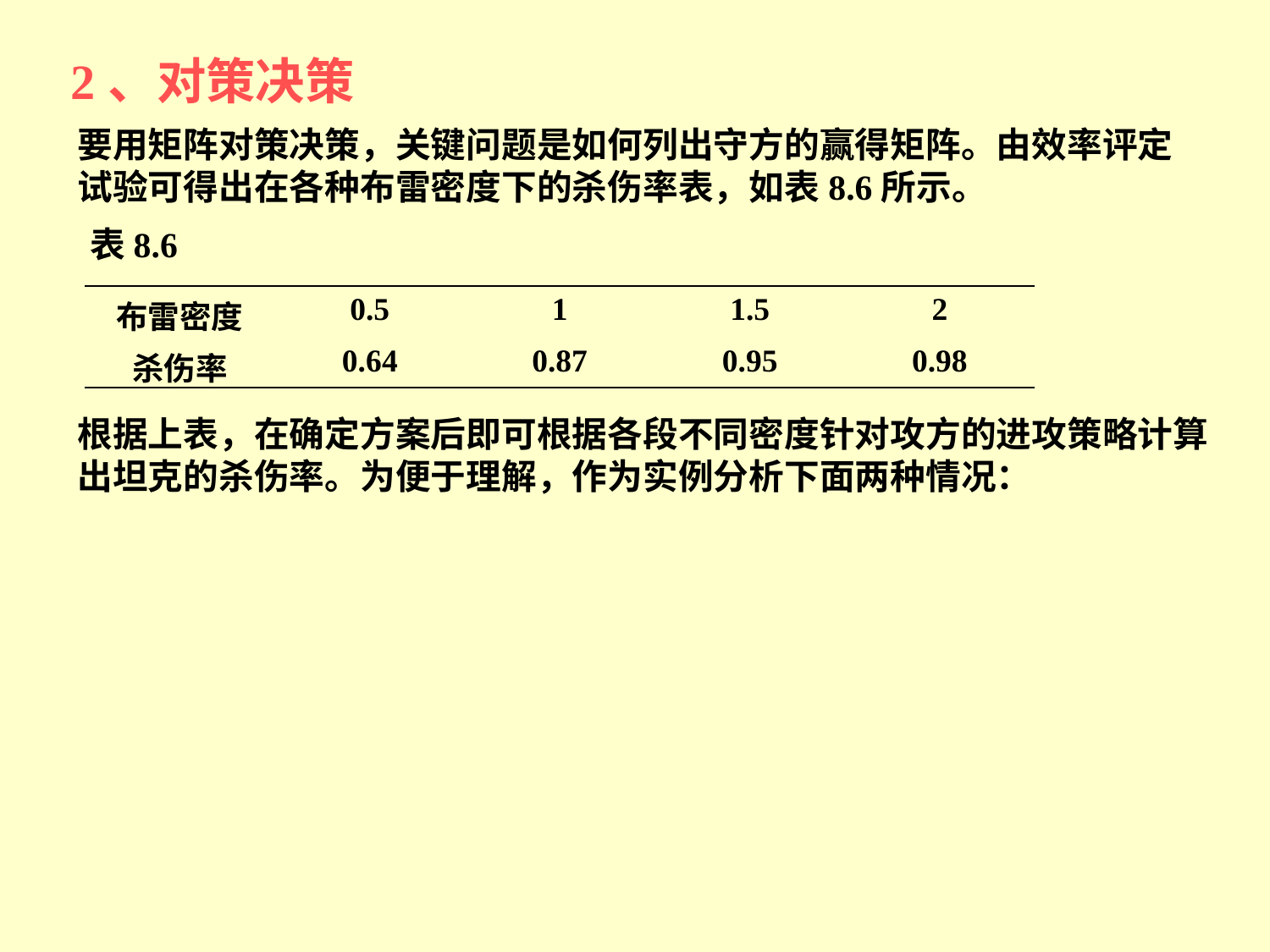

2、对策决策
要用矩阵对策决策，关键问题是如何列出守方的赢得矩阵。由效率评定试验可得出在各种布雷密度下的杀伤率表，如表8.6所示。
表8.6
| 布雷密度 | 0.5 | 1 | 1.5 | 2 |
| --- | --- | --- | --- | --- |
| 杀伤率 | 0.64 | 0.87 | 0.95 | 0.98 |
根据上表，在确定方案后即可根据各段不同密度针对攻方的进攻策略计算出坦克的杀伤率。为便于理解，作为实例分析下面两种情况：